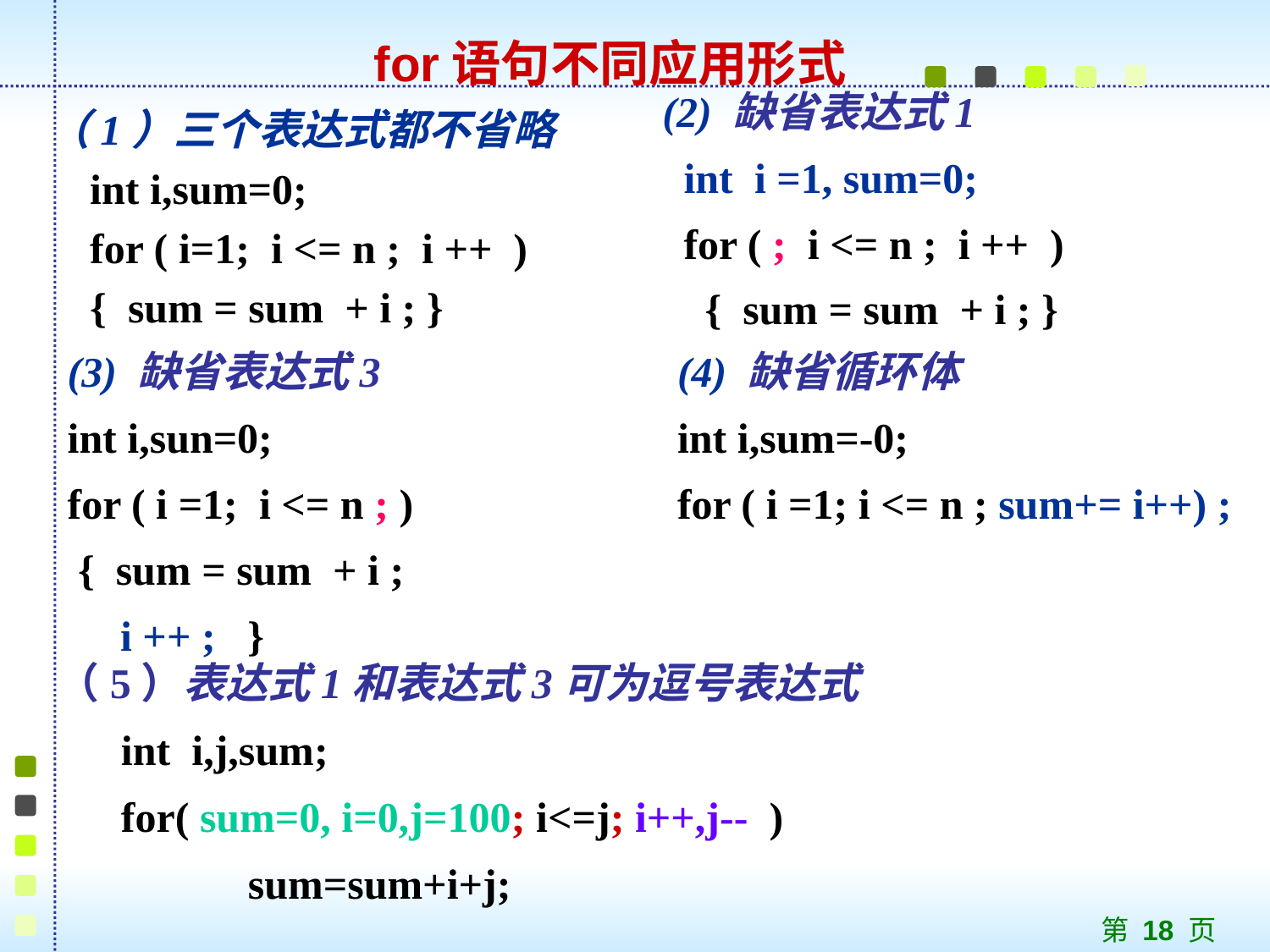

for语句不同应用形式
(2) 缺省表达式1
  int  i =1, sum=0;
  for ( ;  i <= n ;  i ++  )
    {  sum = sum  + i ; }
（1）三个表达式都不省略
    int i,sum=0;
    for ( i=1;  i <= n ;  i ++  )
    {  sum = sum  + i ; }

(3) 缺省表达式3
int i,sun=0;
for ( i =1;  i <= n ; )
 {  sum = sum  + i ;
     i ++ ;   }
(4) 缺省循环体
int i,sum=-0;
for ( i =1; i <= n ; sum+= i++) ;

（5）表达式1和表达式3可为逗号表达式
      int  i,j,sum;
      for( sum=0, i=0,j=100; i<=j; i++,j--  )
                  sum=sum+i+j;
第 18 页